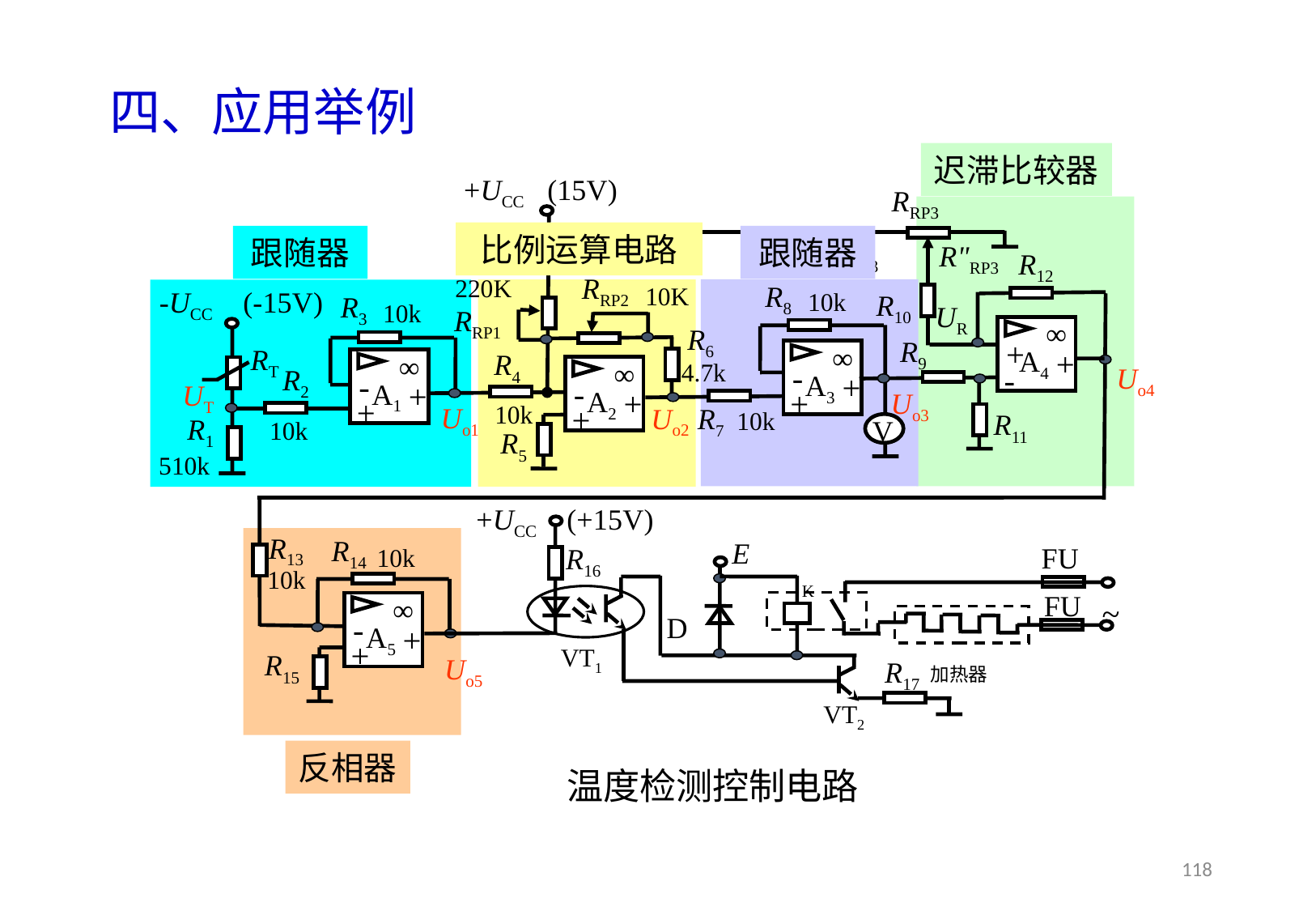

四、应用举例
迟滞比较器
+UCC    (15V)
RRP3

R'RP3

R"RP3

R12

RRP2
220K
R8

10K
-UCC     (-15V)
10k
R10
R3

10k

UR

RRP1

∞

+
A4
+
-

R6

R9

∞

-
A3
+
+

RT

R4
∞

-
A1
+
+

∞

-
A2
+
+
4.7k
Uo4

R2

UT

Uo3

10k
Uo1
Uo2
R7

10k
R11

R1
V

10k

R5

510k

+UCC     (+15V)

R13

R14
E
FU
R16
10k

K

10k

FU

∞

-
A5
+
+

~

D

加热器
VT1
R15
Uo5

R17

VT2

比例运算电路
跟随器
跟随器

反相器
温度检测控制电路
118